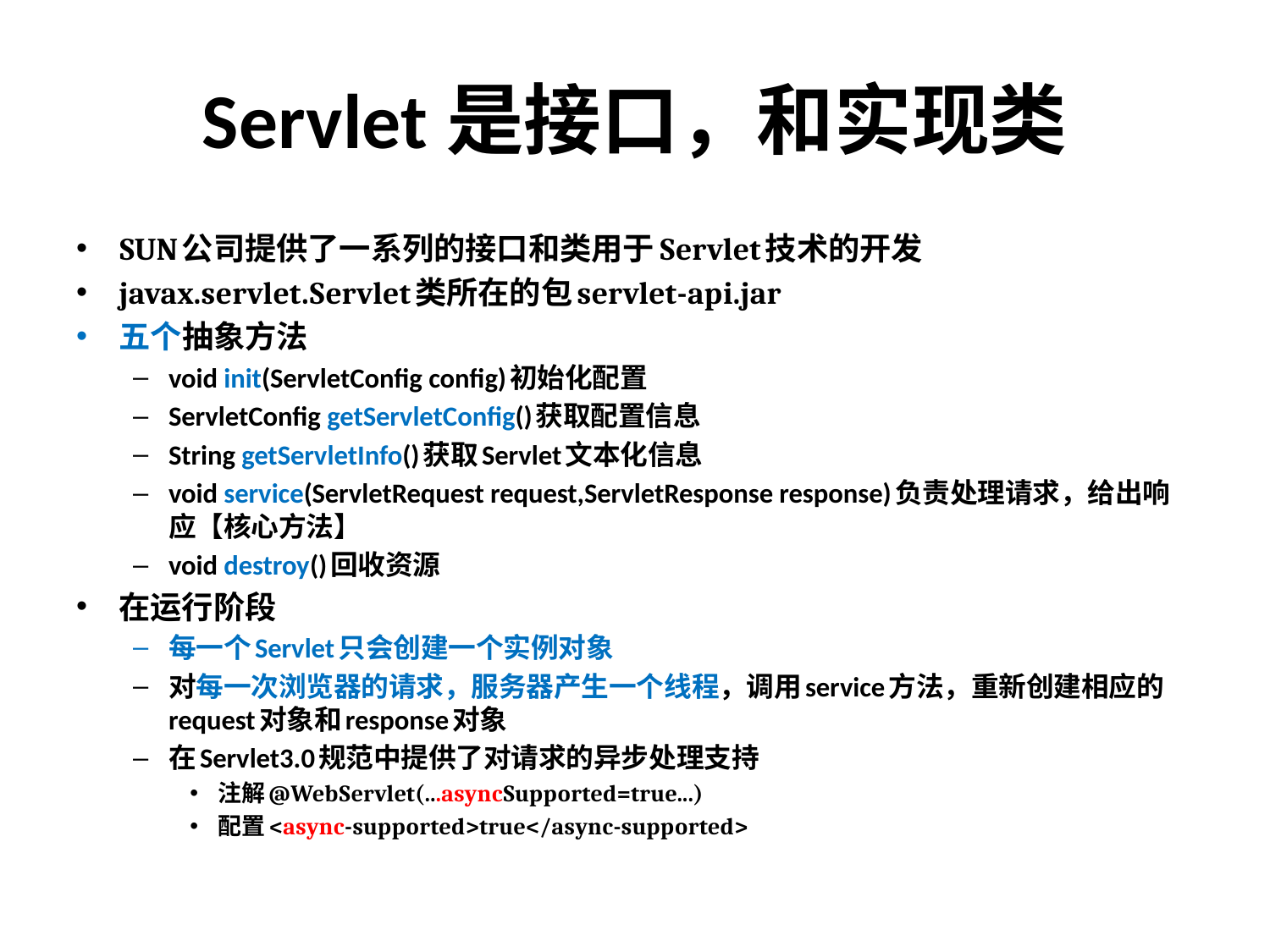

# Servlet是接口，和实现类
SUN公司提供了一系列的接口和类用于Servlet技术的开发
javax.servlet.Servlet类所在的包servlet-api.jar
五个抽象方法
void init(ServletConfig config)初始化配置
ServletConfig getServletConfig()获取配置信息
String getServletInfo()获取Servlet文本化信息
void service(ServletRequest request,ServletResponse response)负责处理请求，给出响应【核心方法】
void destroy()回收资源
在运行阶段
每一个Servlet只会创建一个实例对象
对每一次浏览器的请求，服务器产生一个线程，调用service方法，重新创建相应的request对象和response对象
在Servlet3.0规范中提供了对请求的异步处理支持
注解@WebServlet(...asyncSupported=true...)
配置<async-supported>true</async-supported>